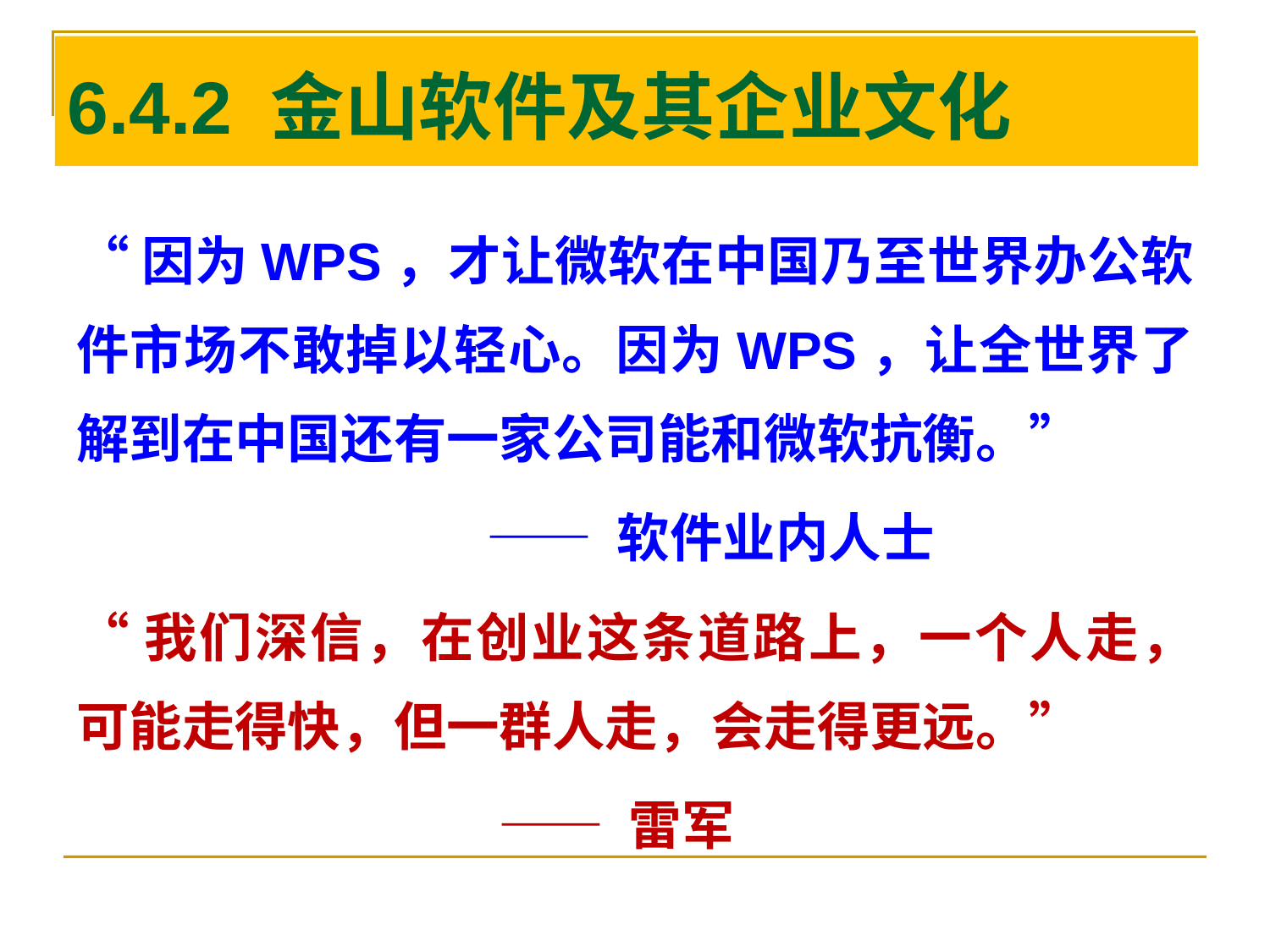

6.4.2 金山软件及其企业文化
#
“因为WPS，才让微软在中国乃至世界办公软件市场不敢掉以轻心。因为WPS，让全世界了解到在中国还有一家公司能和微软抗衡。”
                                  —— 软件业内人士
“我们深信，在创业这条道路上，一个人走，可能走得快，但一群人走，会走得更远。”
                                   —— 雷军

43